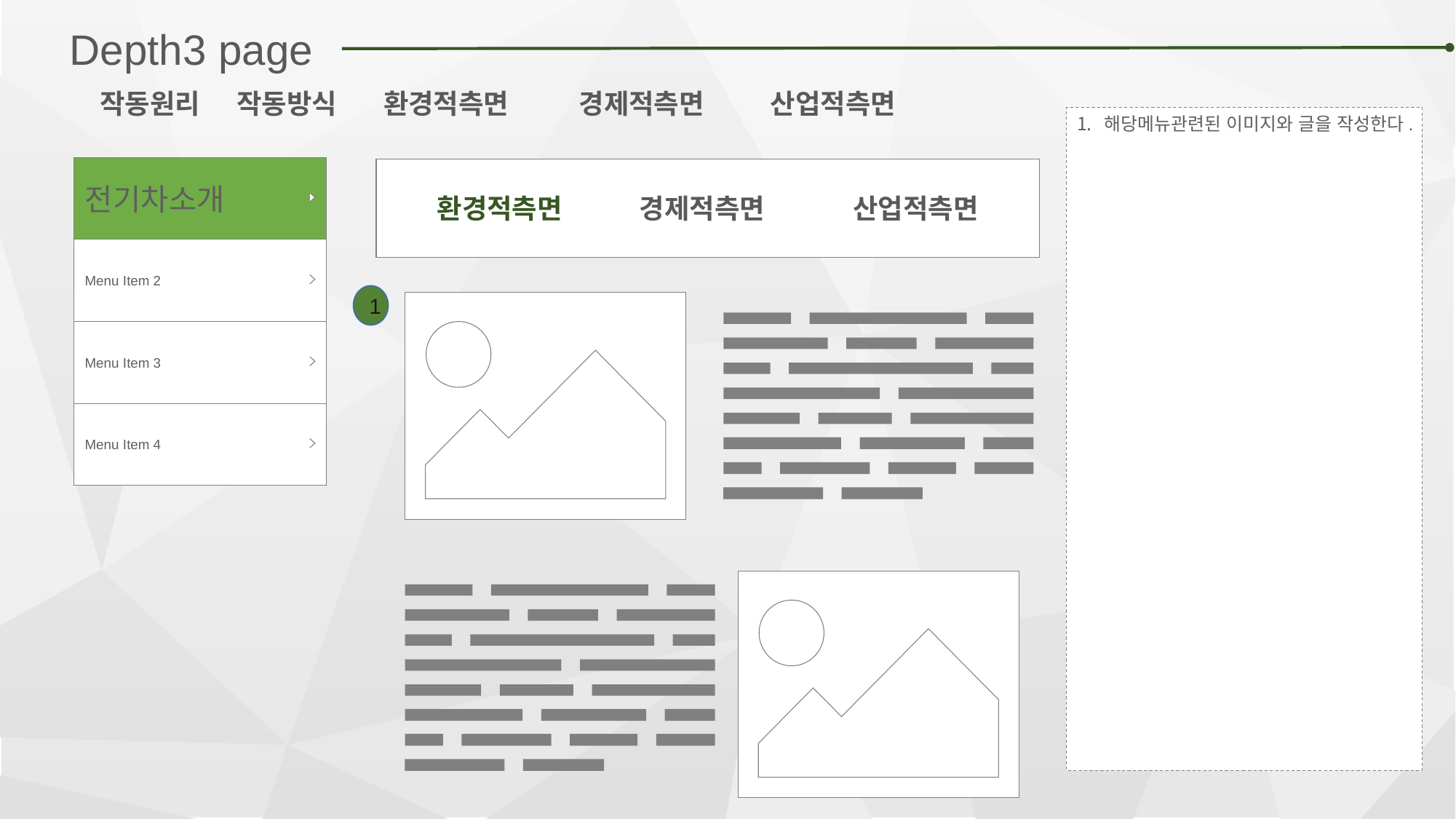

Depth3 page
작동원리
작동방식
환경적측면
경제적측면
산업적측면
해당메뉴관련된 이미지와 글을 작성한다.
전기차소개

Menu Item 2

Menu Item 3

Menu Item 4

환경적측면
경제적측면
산업적측면
1